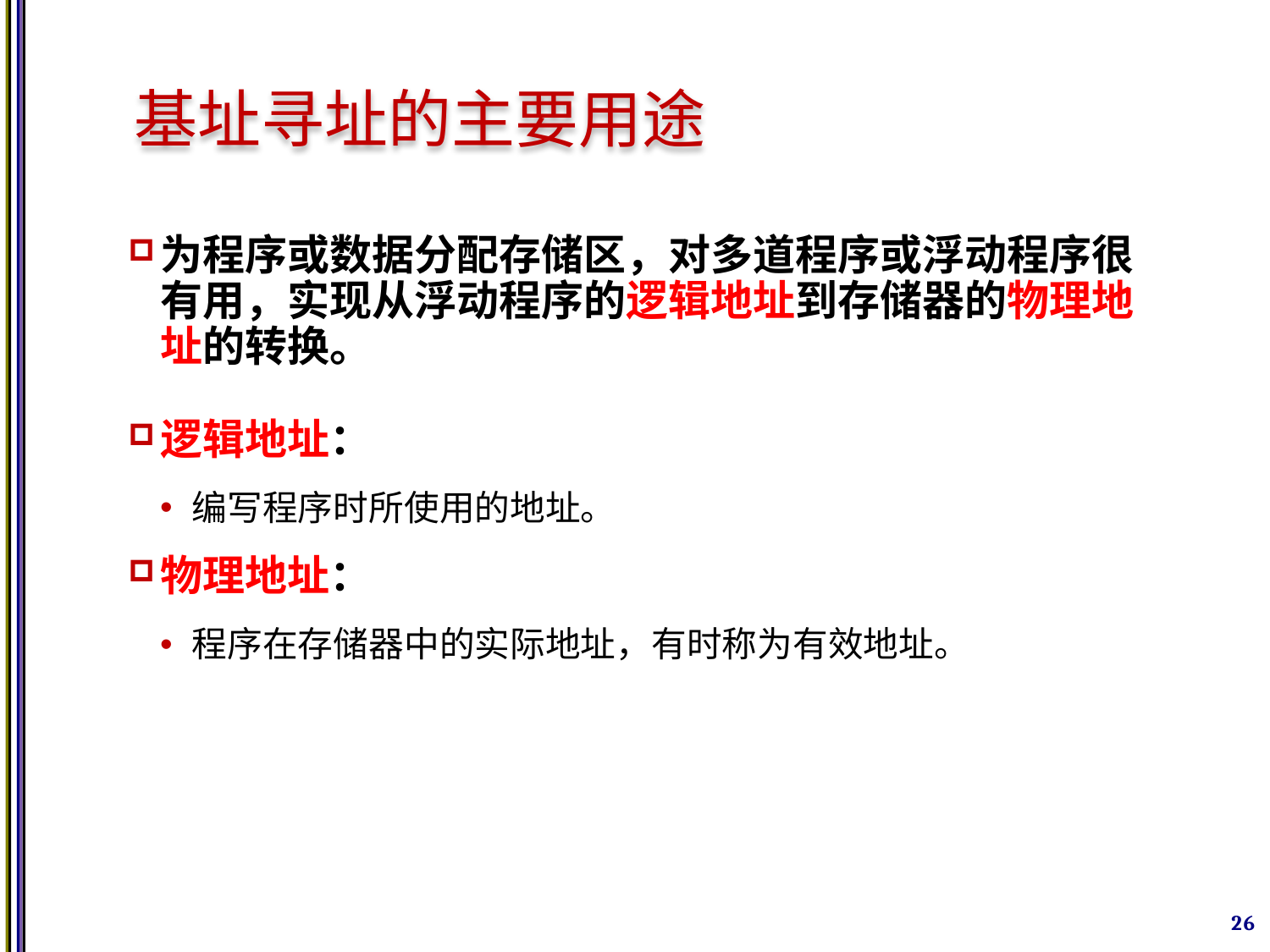

# 基址寻址的主要用途
为程序或数据分配存储区，对多道程序或浮动程序很有用，实现从浮动程序的逻辑地址到存储器的物理地址的转换。
逻辑地址：
编写程序时所使用的地址。
物理地址：
程序在存储器中的实际地址，有时称为有效地址。
26